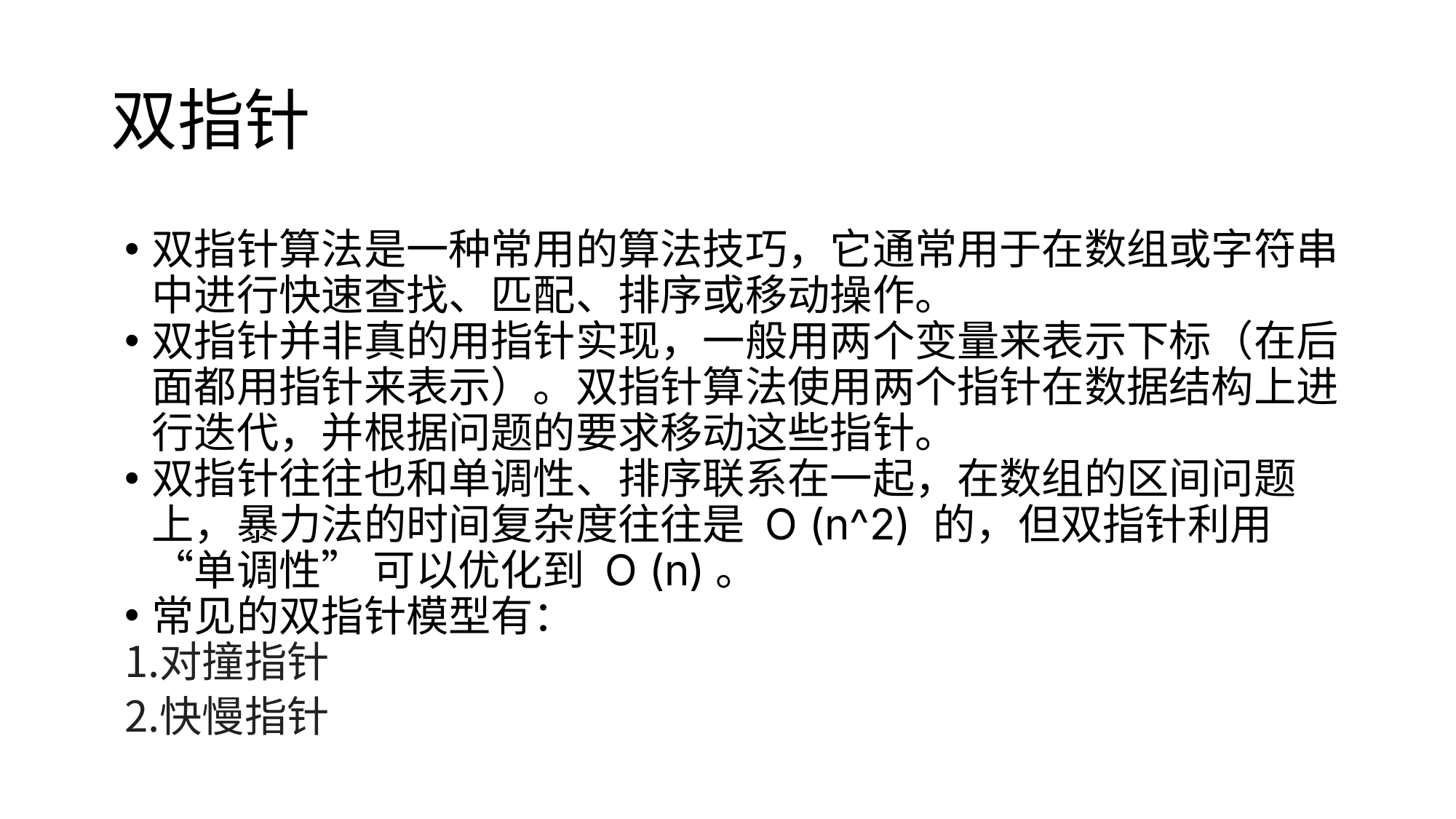

# 双指针
双指针算法是一种常用的算法技巧，它通常用于在数组或字符串中进行快速查找、匹配、排序或移动操作。
双指针并非真的用指针实现，一般用两个变量来表示下标（在后面都用指针来表示）。双指针算法使用两个指针在数据结构上进行迭代，并根据问题的要求移动这些指针。
双指针往往也和单调性、排序联系在一起，在数组的区间问题上，暴力法的时间复杂度往往是 O (n^2) 的，但双指针利用 “单调性” 可以优化到 O (n)。
常见的双指针模型有：
对撞指针
快慢指针